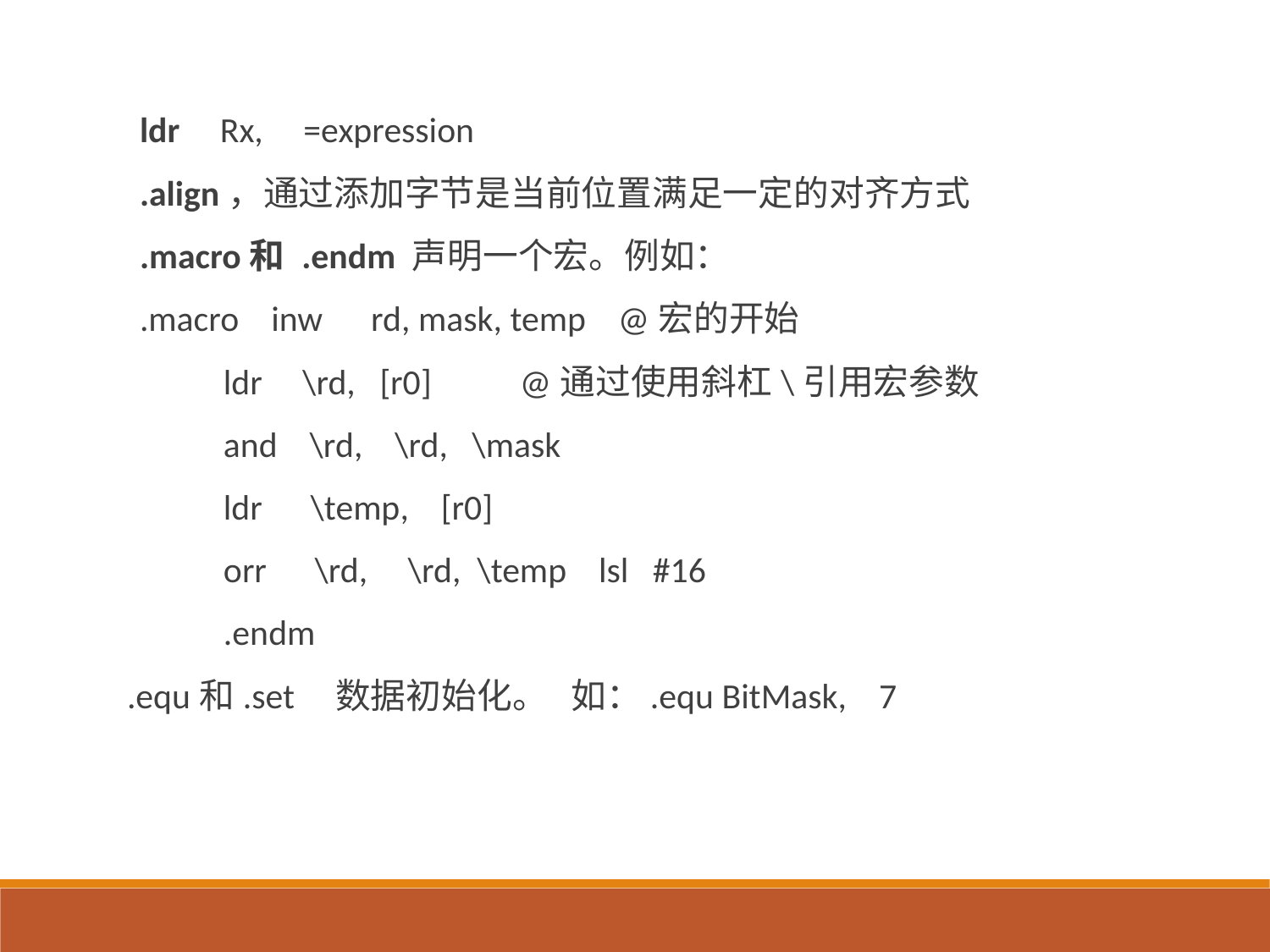

ldr     Rx,     =expression
.align，通过添加字节是当前位置满足一定的对齐方式
.macro和 .endm 声明一个宏。例如：
	.macro    inw      rd, mask, temp    @宏的开始
            ldr     \rd,   [r0]           @通过使用斜杠\引用宏参数
            and    \rd,    \rd,   \mask
            ldr      \temp,    [r0]
            orr      \rd,     \rd,  \temp    lsl   #16
            .endm
.equ和.set    数据初始化。   如：.equ BitMask,    7